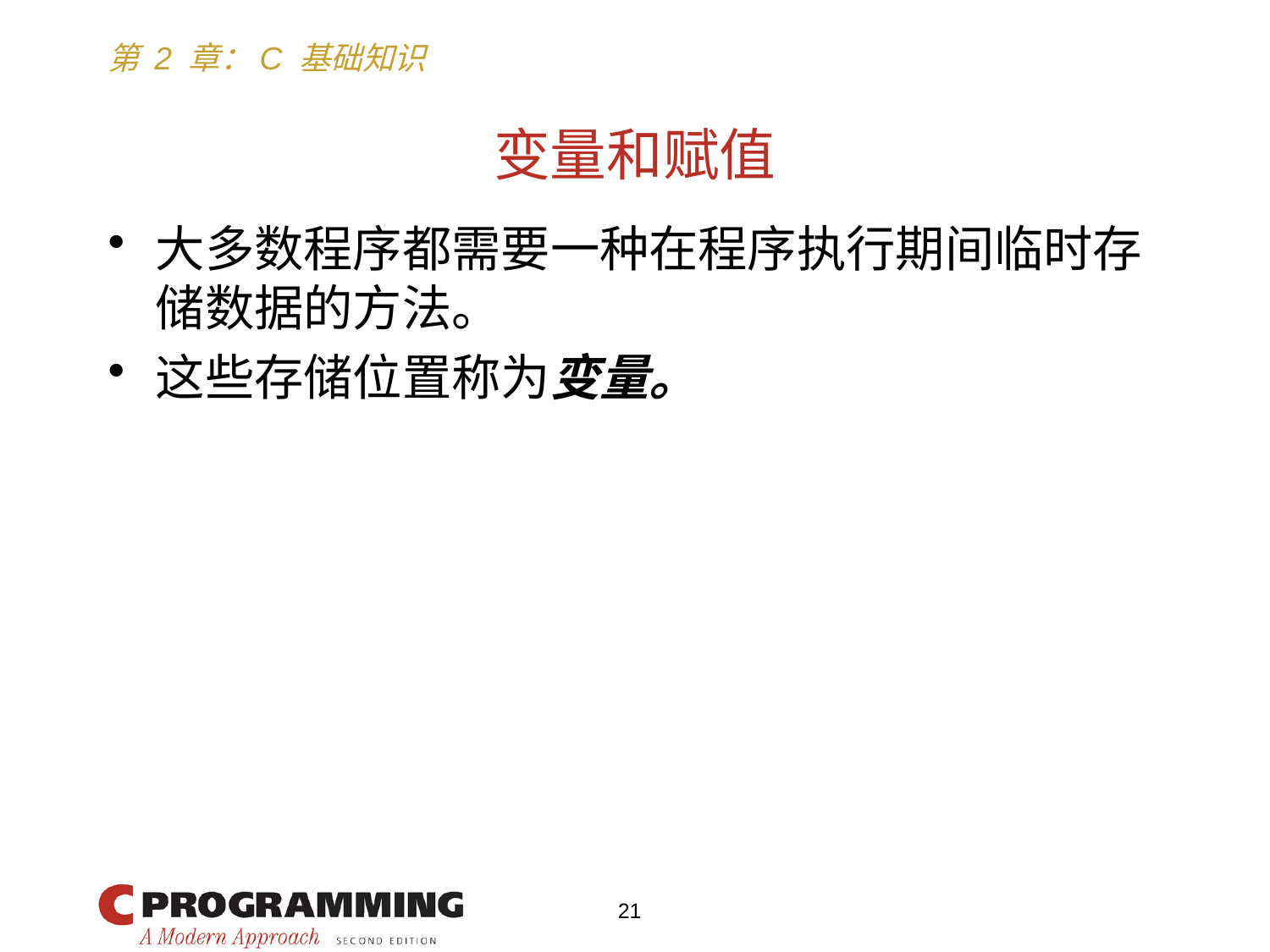

# 变量和赋值
大多数程序都需要一种在程序执行期间临时存储数据的方法。
这些存储位置称为变量。
21